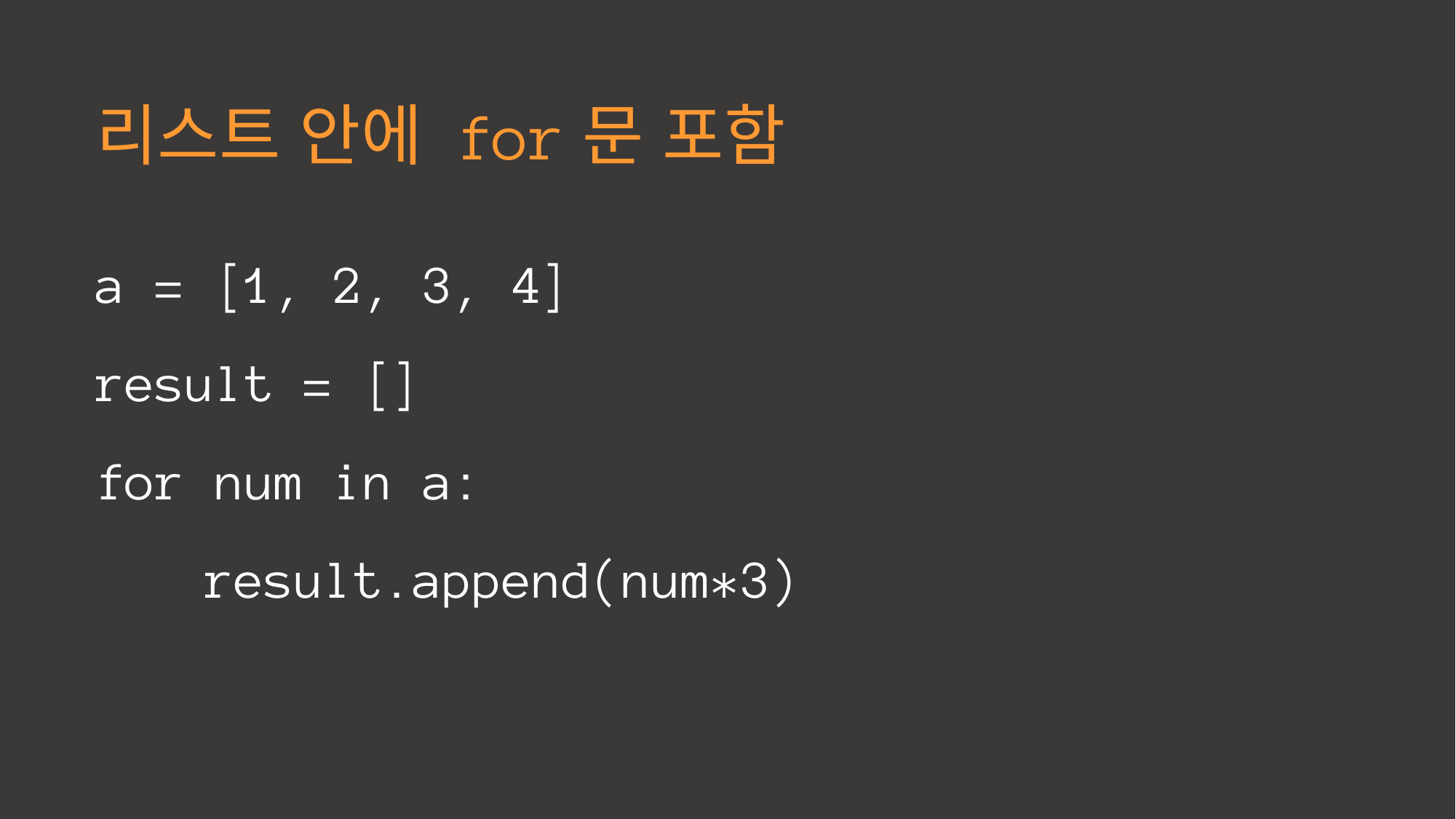

리스트 안에 for문 포함
a = [1, 2, 3, 4]
result = []
for num in a:
	result.append(num*3)